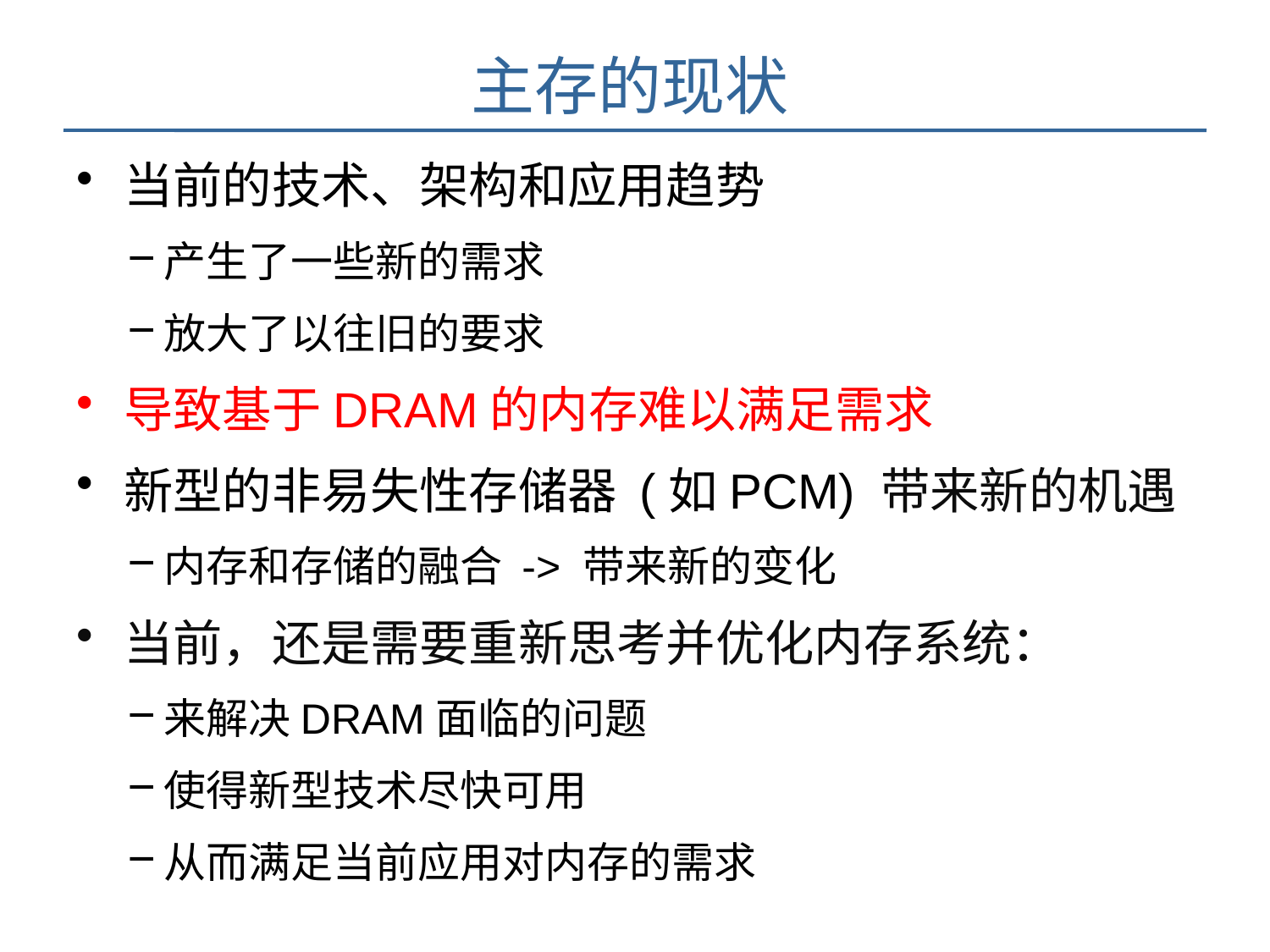

# 主存的现状
当前的技术、架构和应用趋势
产生了一些新的需求
放大了以往旧的要求
导致基于DRAM的内存难以满足需求
新型的非易失性存储器 (如PCM) 带来新的机遇
内存和存储的融合 -> 带来新的变化
当前，还是需要重新思考并优化内存系统：
来解决DRAM面临的问题
使得新型技术尽快可用
从而满足当前应用对内存的需求